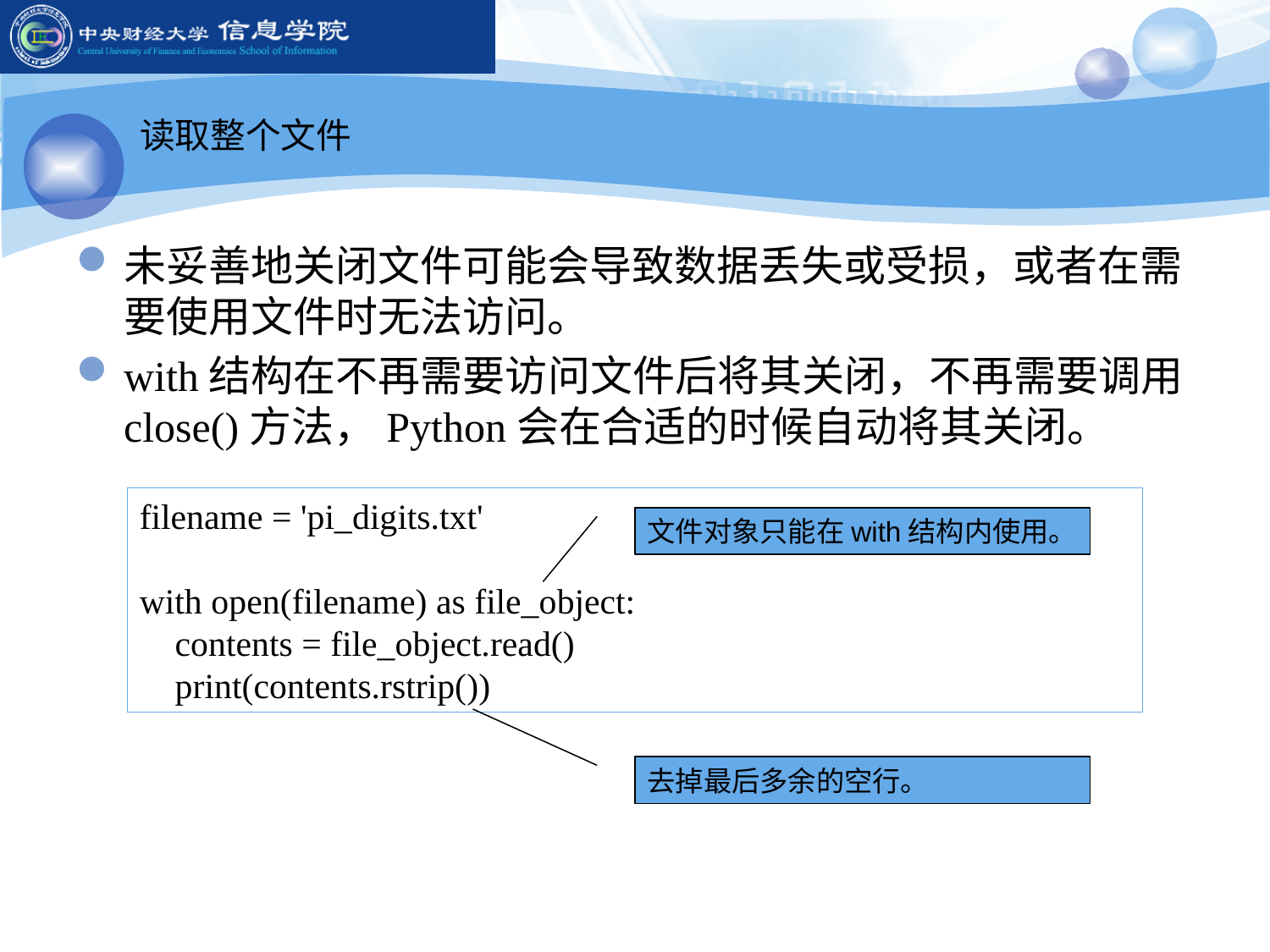

读取整个文件
未妥善地关闭文件可能会导致数据丢失或受损，或者在需要使用文件时无法访问。
with结构在不再需要访问文件后将其关闭，不再需要调用close()方法，Python会在合适的时候自动将其关闭。

filename = 'pi_digits.txt'

with open(filename) as file_object:
    contents = file_object.read()
    print(contents.rstrip())
文件对象只能在with结构内使用。
去掉最后多余的空行。